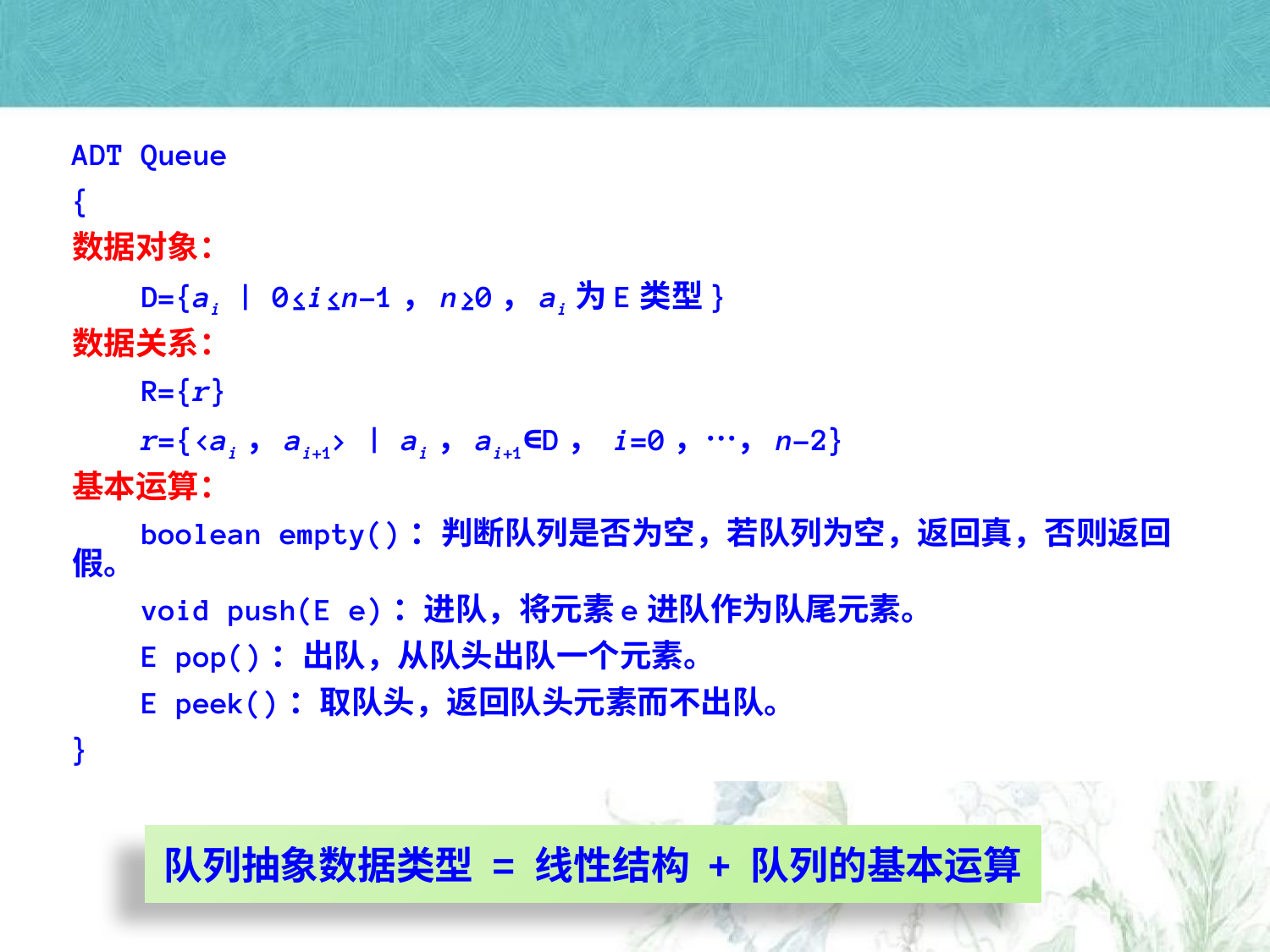

ADT Queue
{
数据对象：
    D={ai | 0≤i≤n-1，n≥0，ai为E类型}
数据关系：
    R={r}
    r={<ai，ai+1> | ai，ai+1∈D， i=0，…，n-2}
基本运算：
    boolean empty()：判断队列是否为空，若队列为空，返回真，否则返回假。
    void push(E e)：进队，将元素e进队作为队尾元素。
    E pop()：出队，从队头出队一个元素。
    E peek()：取队头，返回队头元素而不出队。
}
队列抽象数据类型 = 线性结构 + 队列的基本运算